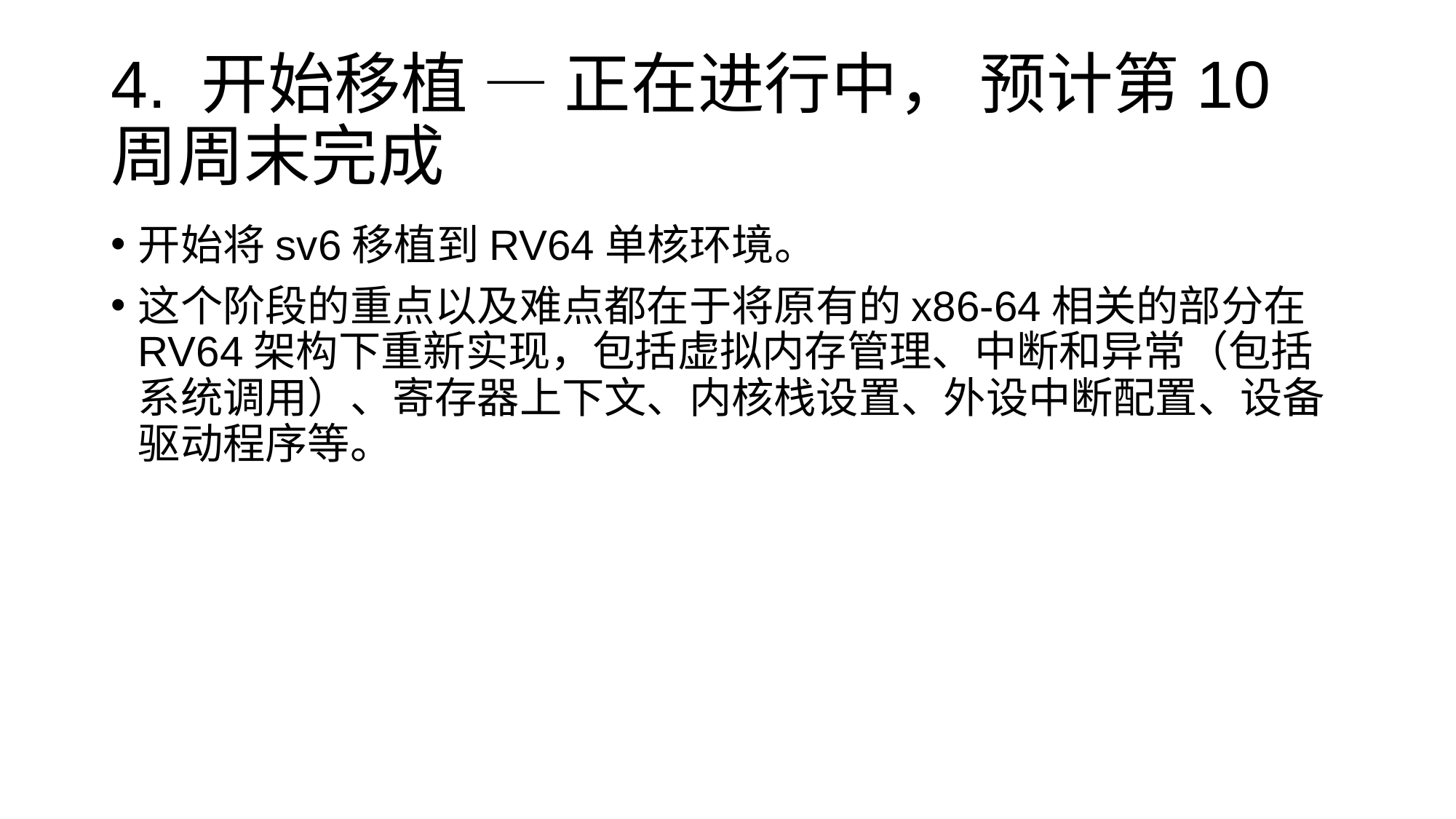

# 4. 开始移植 — 正在进行中， 预计第10周周末完成
开始将sv6移植到RV64单核环境。
这个阶段的重点以及难点都在于将原有的x86-64相关的部分在RV64架构下重新实现，包括虚拟内存管理、中断和异常（包括系统调用）、寄存器上下文、内核栈设置、外设中断配置、设备驱动程序等。